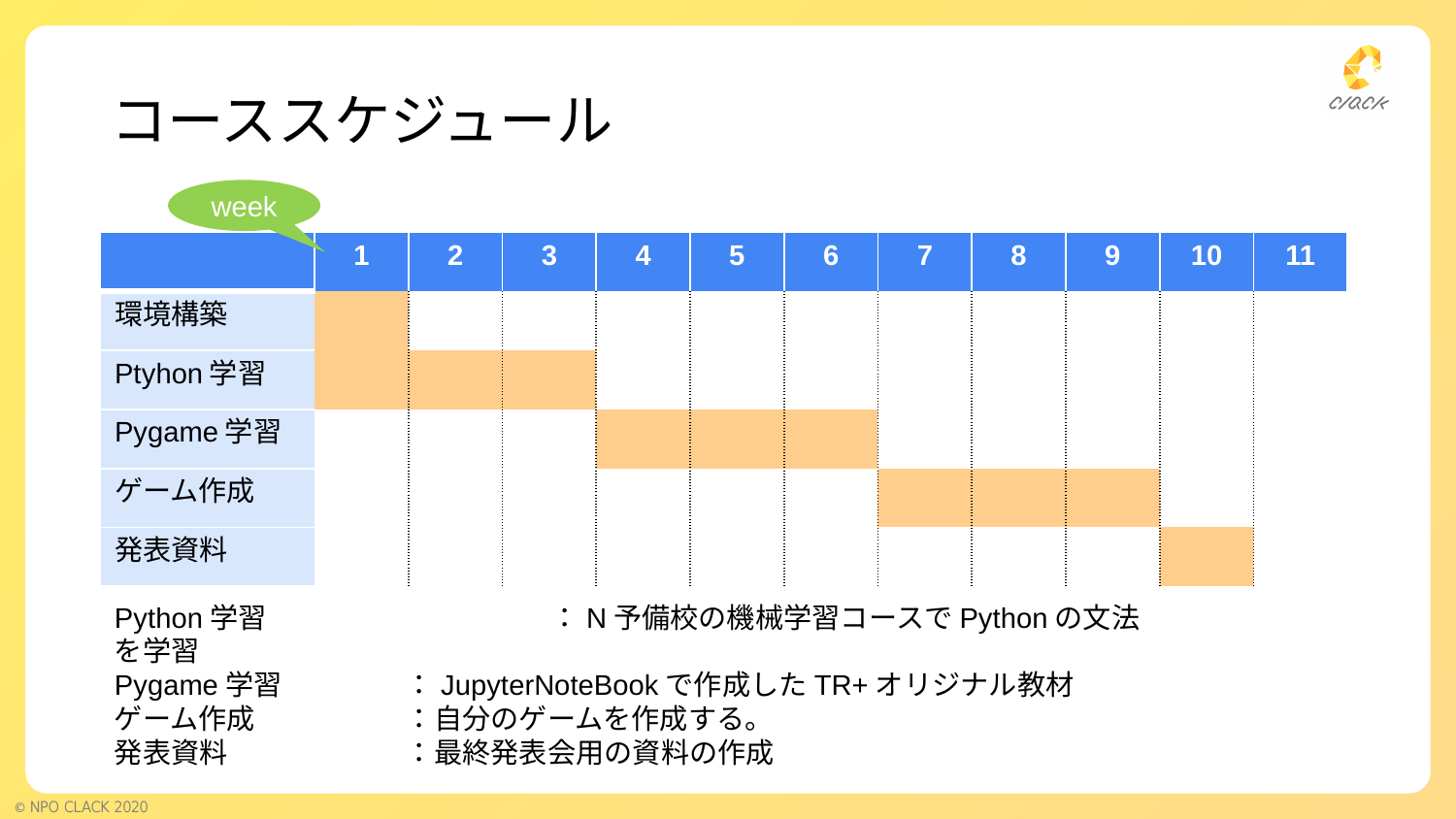

# コーススケジュール
week
|  | 1 | 2 | 3 | 4 | 5 | 6 | 7 | 8 | 9 | 10 | 11 |
| --- | --- | --- | --- | --- | --- | --- | --- | --- | --- | --- | --- |
| 環境構築 |  |  |  |  |  |  |  |  |  |  |  |
| Ptyhon学習 |  |  |  |  |  |  |  |  |  |  |  |
| Pygame学習 |  |  |  |  |  |  |  |  |  |  |  |
| ゲーム作成 |  |  |  |  |  |  |  |  |  |  |  |
| 発表資料 |  |  |  |  |  |  |  |  |  |  |  |
Python学習		：N予備校の機械学習コースでPythonの文法を学習
Pygame学習	：JupyterNoteBookで作成したTR+オリジナル教材
ゲーム作成		：自分のゲームを作成する。
発表資料		：最終発表会用の資料の作成